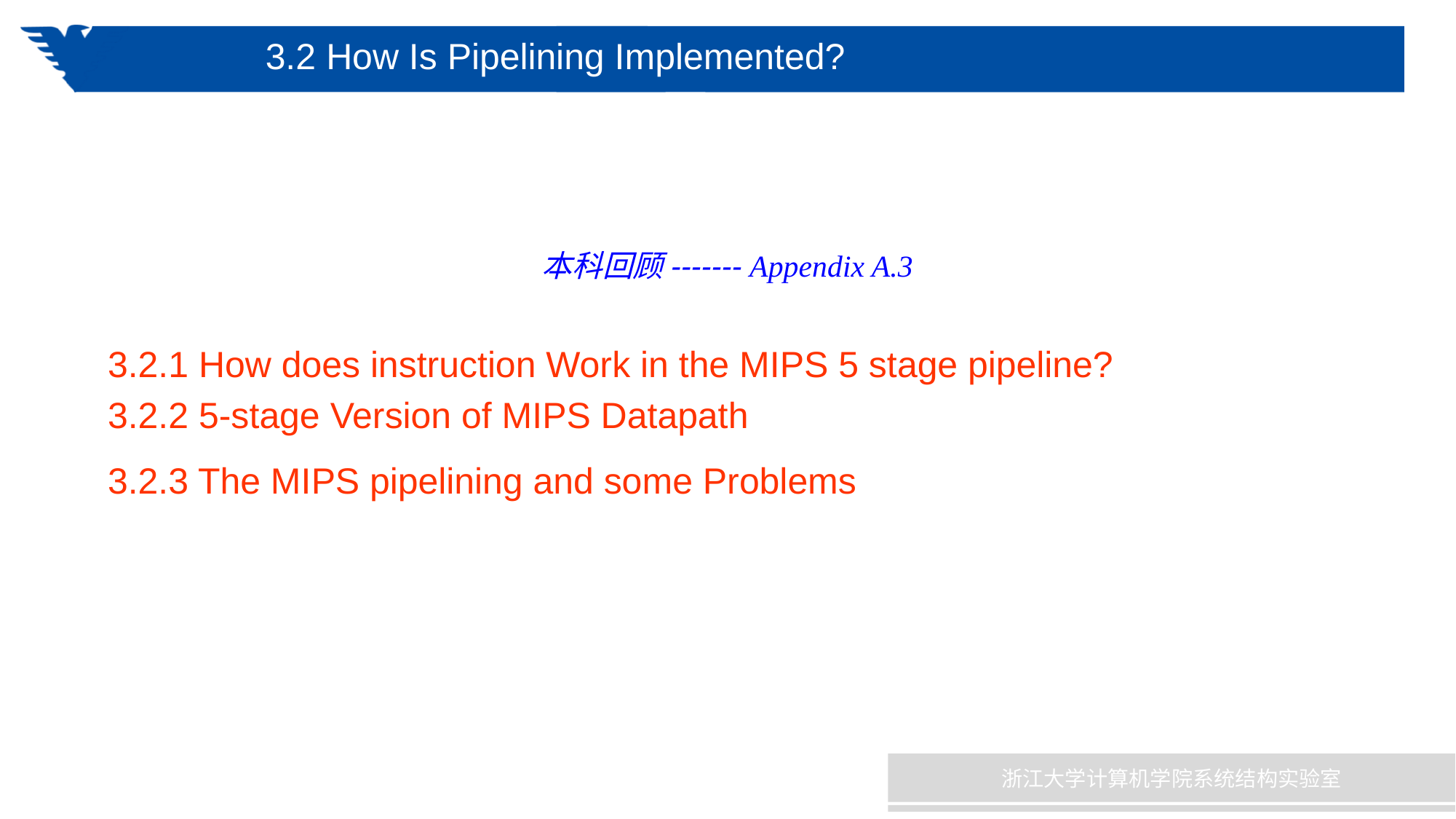

# 3.2 How Is Pipelining Implemented?

本科回顾------- Appendix A.3

3.2.1 How does instruction Work in the MIPS 5 stage pipeline?
3.2.2 5-stage Version of MIPS Datapath
3.2.3 The MIPS pipelining and some Problems